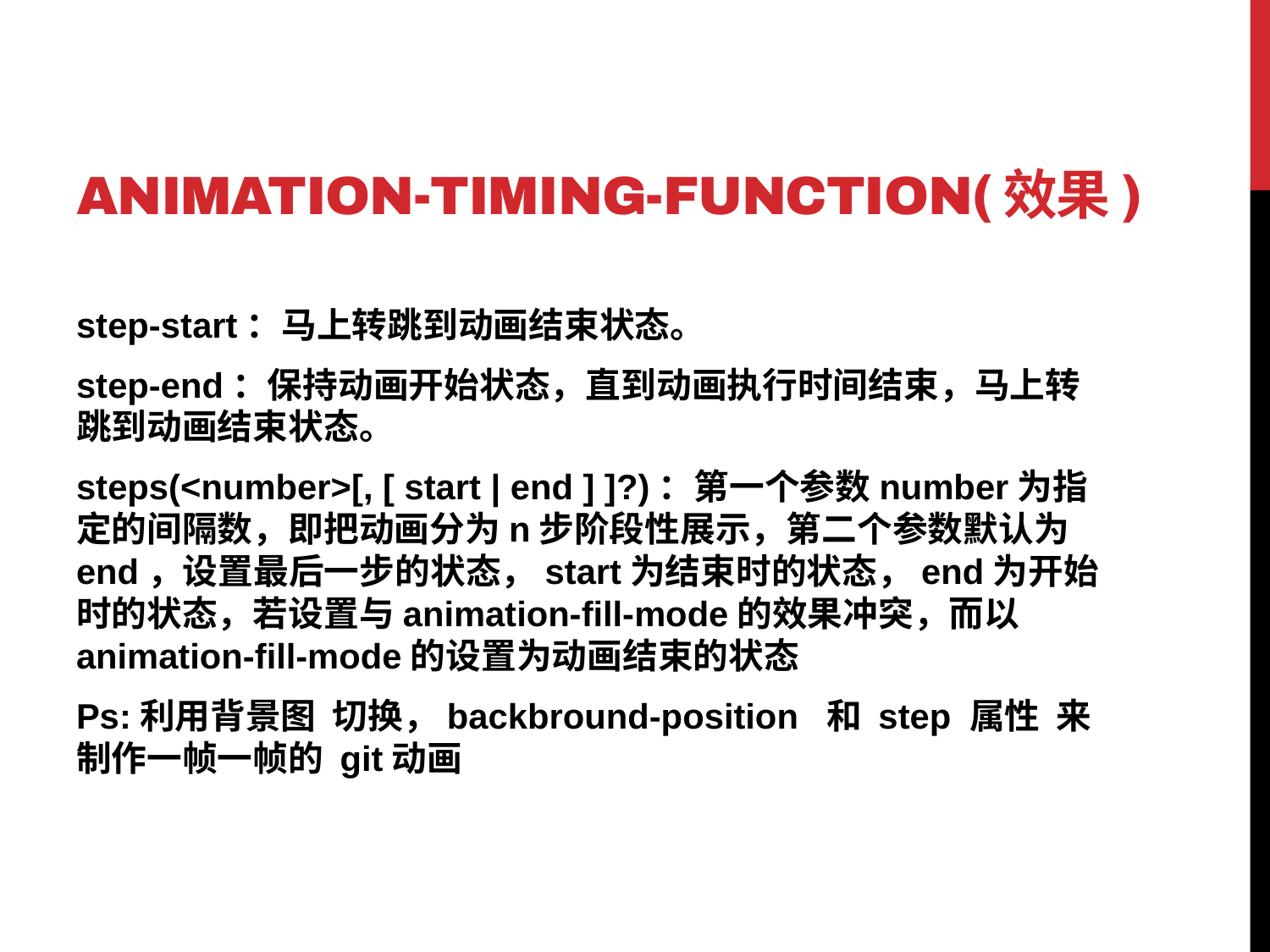

# animation-timing-function(效果)
step-start：马上转跳到动画结束状态。
step-end：保持动画开始状态，直到动画执行时间结束，马上转跳到动画结束状态。
steps(<number>[, [ start | end ] ]?)：第一个参数number为指定的间隔数，即把动画分为n步阶段性展示，第二个参数默认为end，设置最后一步的状态，start为结束时的状态，end为开始时的状态，若设置与animation-fill-mode的效果冲突，而以animation-fill-mode的设置为动画结束的状态
Ps:利用背景图  切换，backbround-position  和 step 属性  来制作一帧一帧的 git动画